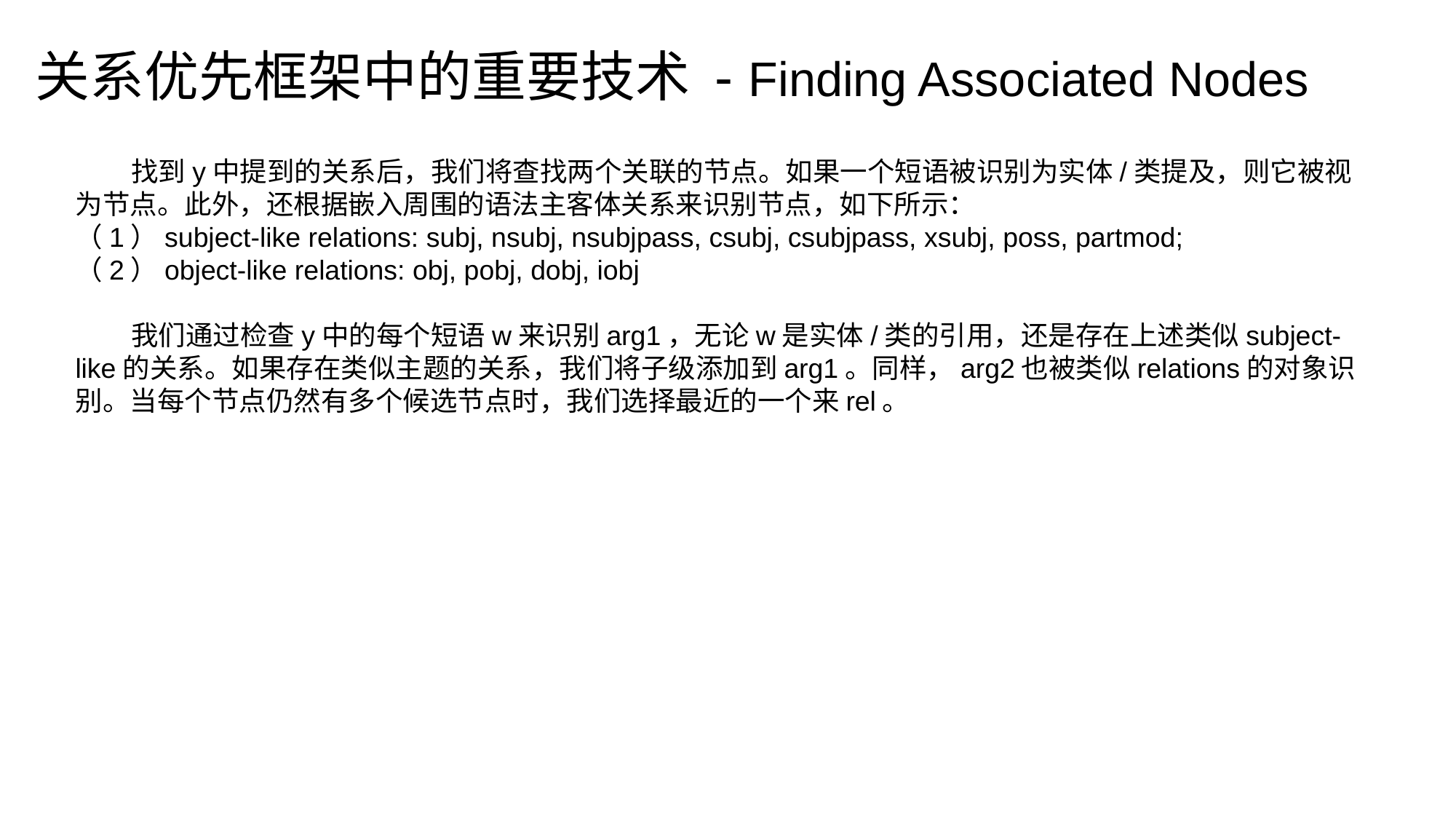

关系优先框架中的重要技术 - Finding Associated Nodes
        找到y中提到的关系后，我们将查找两个关联的节点。如果一个短语被识别为实体/类提及，则它被视为节点。此外，还根据嵌入周围的语法主客体关系来识别节点，如下所示：
（1）subject-like relations: subj, nsubj, nsubjpass, csubj, csubjpass, xsubj, poss, partmod;
（2）object-like relations: obj, pobj, dobj, iobj

        我们通过检查y中的每个短语w来识别arg1，无论w是实体/类的引用，还是存在上述类似subject-like的关系。如果存在类似主题的关系，我们将子级添加到arg1。同样，arg2也被类似relations的对象识别。当每个节点仍然有多个候选节点时，我们选择最近的一个来rel。